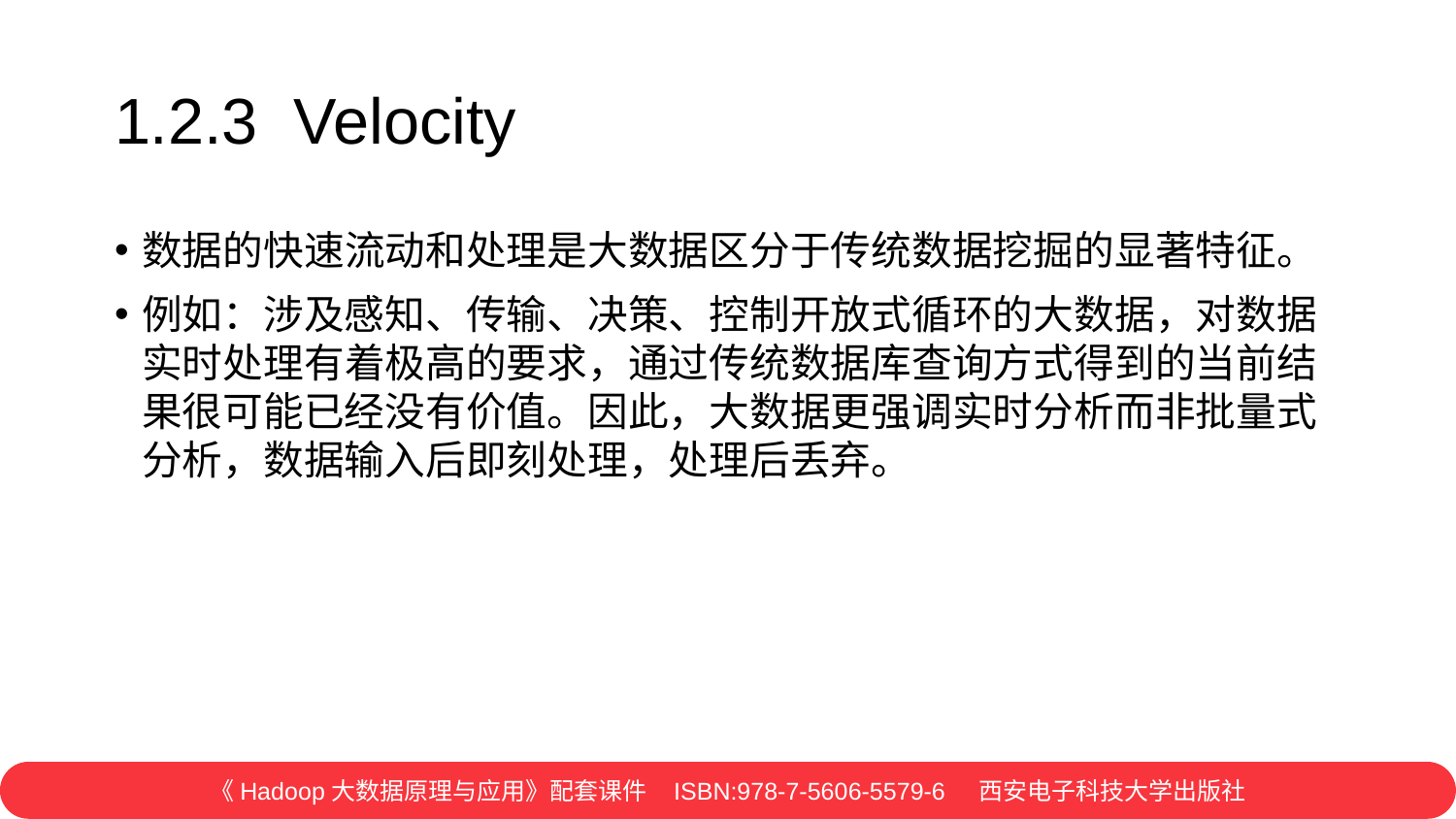

# 1.2.3  Velocity
数据的快速流动和处理是大数据区分于传统数据挖掘的显著特征。
例如：涉及感知、传输、决策、控制开放式循环的大数据，对数据实时处理有着极高的要求，通过传统数据库查询方式得到的当前结果很可能已经没有价值。因此，大数据更强调实时分析而非批量式分析，数据输入后即刻处理，处理后丢弃。